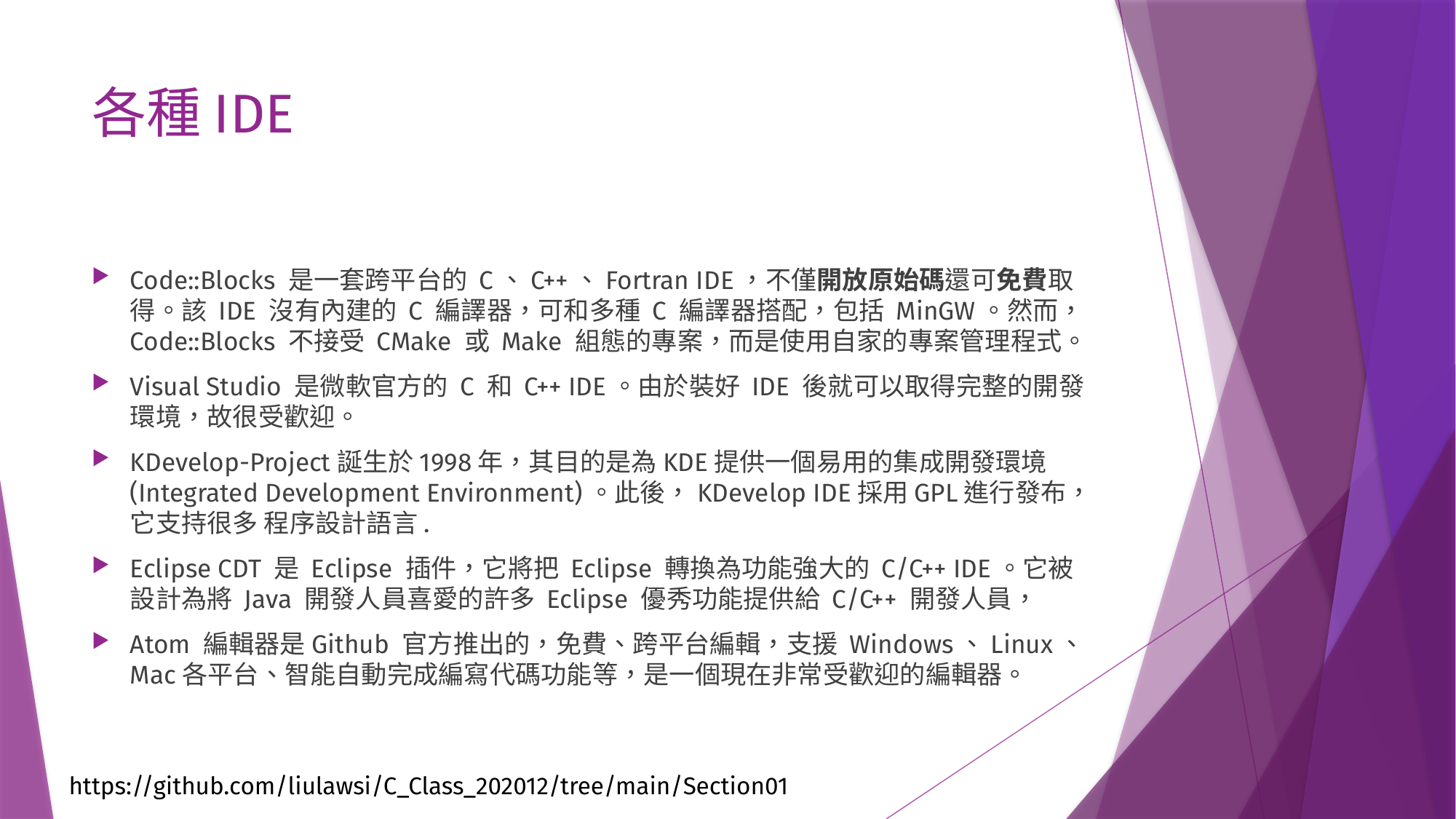

# 各種IDE
Code::Blocks 是一套跨平台的 C、C++、Fortran IDE，不僅開放原始碼還可免費取得。該 IDE 沒有內建的 C 編譯器，可和多種 C 編譯器搭配，包括 MinGW。然而，Code::Blocks 不接受 CMake 或 Make 組態的專案，而是使用自家的專案管理程式。
Visual Studio 是微軟官方的 C 和 C++ IDE。由於裝好 IDE 後就可以取得完整的開發環境，故很受歡迎。
KDevelop-Project誕生於1998年，其目的是為KDE提供一個易用的集成開發環境(Integrated Development Environment)。此後，KDevelop IDE採用GPL進行發布， 它支持很多 程序設計語言.
Eclipse CDT 是 Eclipse 插件，它將把 Eclipse 轉換為功能強大的 C/C++ IDE。它被設計為將 Java 開發人員喜愛的許多 Eclipse 優秀功能提供給 C/C++ 開發人員，
Atom 編輯器是Github 官方推出的，免費、跨平台編輯，支援 Windows、Linux、Mac各平台、智能自動完成編寫代碼功能等，是一個現在非常受歡迎的編輯器。